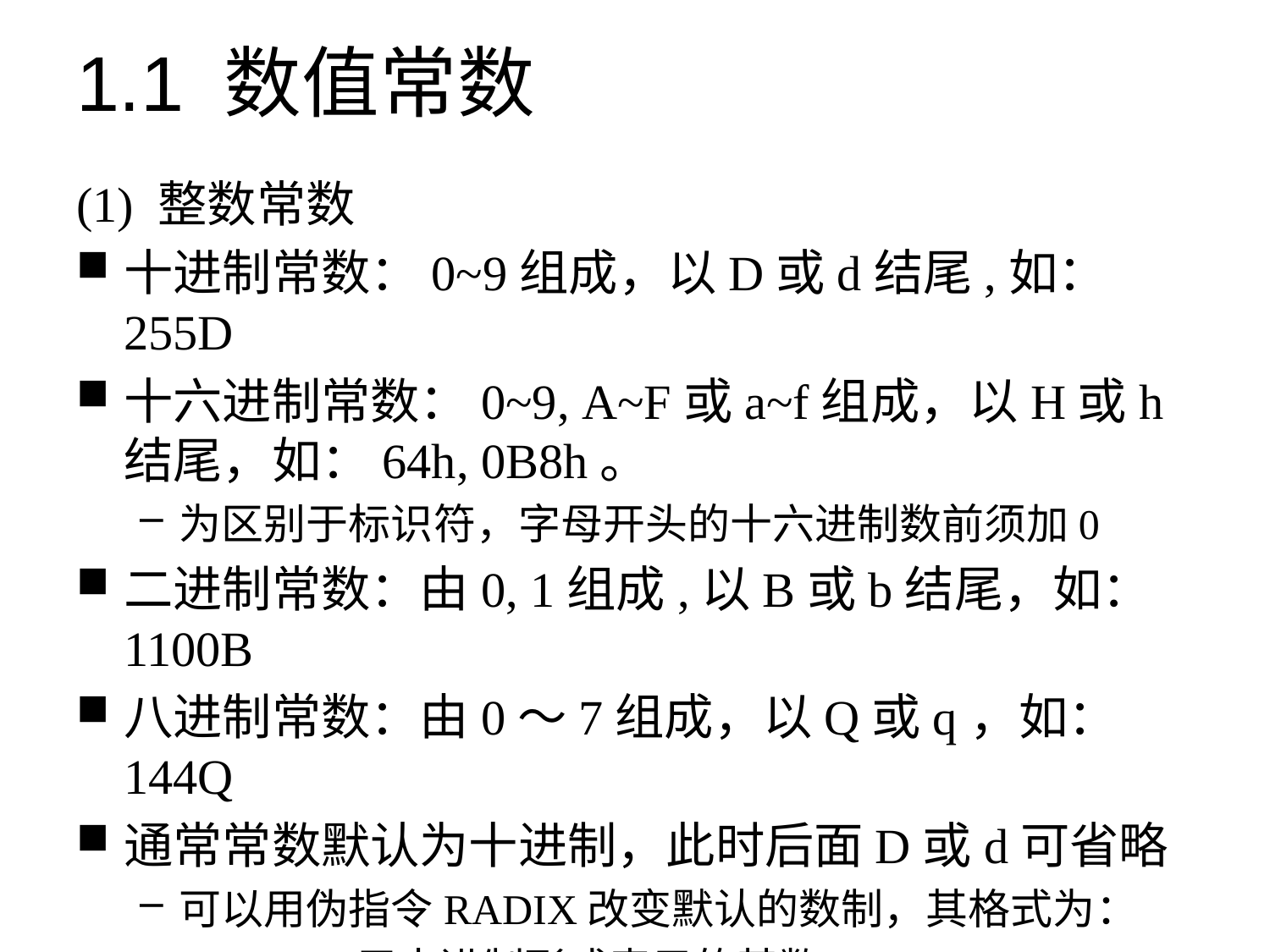

# 1.1 数值常数
(1) 整数常数
十进制常数：0~9组成，以D或d结尾,如： 255D
十六进制常数：0~9, A~F或a~f组成，以H或h结尾，如：64h, 0B8h。
为区别于标识符，字母开头的十六进制数前须加0
二进制常数：由0, 1组成,以B或b结尾，如：1100B
八进制常数：由0～7组成，以Q或q，如：144Q
通常常数默认为十进制，此时后面D或d可省略
可以用伪指令RADIX改变默认的数制，其格式为：
.RADIX  用十进制形式表示的基数